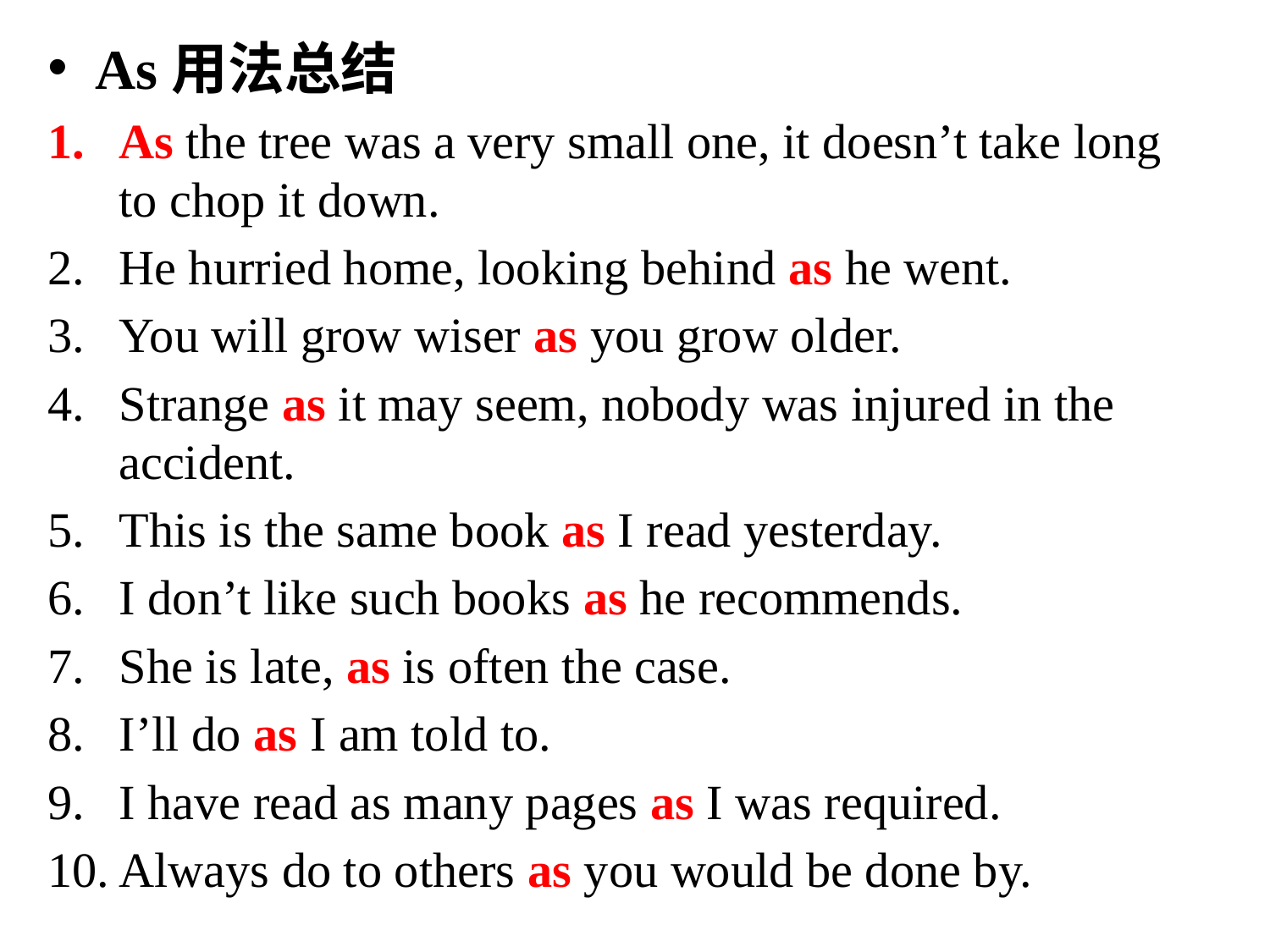

As用法总结
As the tree was a very small one, it doesn’t take long to chop it down.
He hurried home, looking behind as he went.
You will grow wiser as you grow older.
Strange as it may seem, nobody was injured in the accident.
This is the same book as I read yesterday.
I don’t like such books as he recommends.
She is late, as is often the case.
I’ll do as I am told to.
I have read as many pages as I was required.
Always do to others as you would be done by.